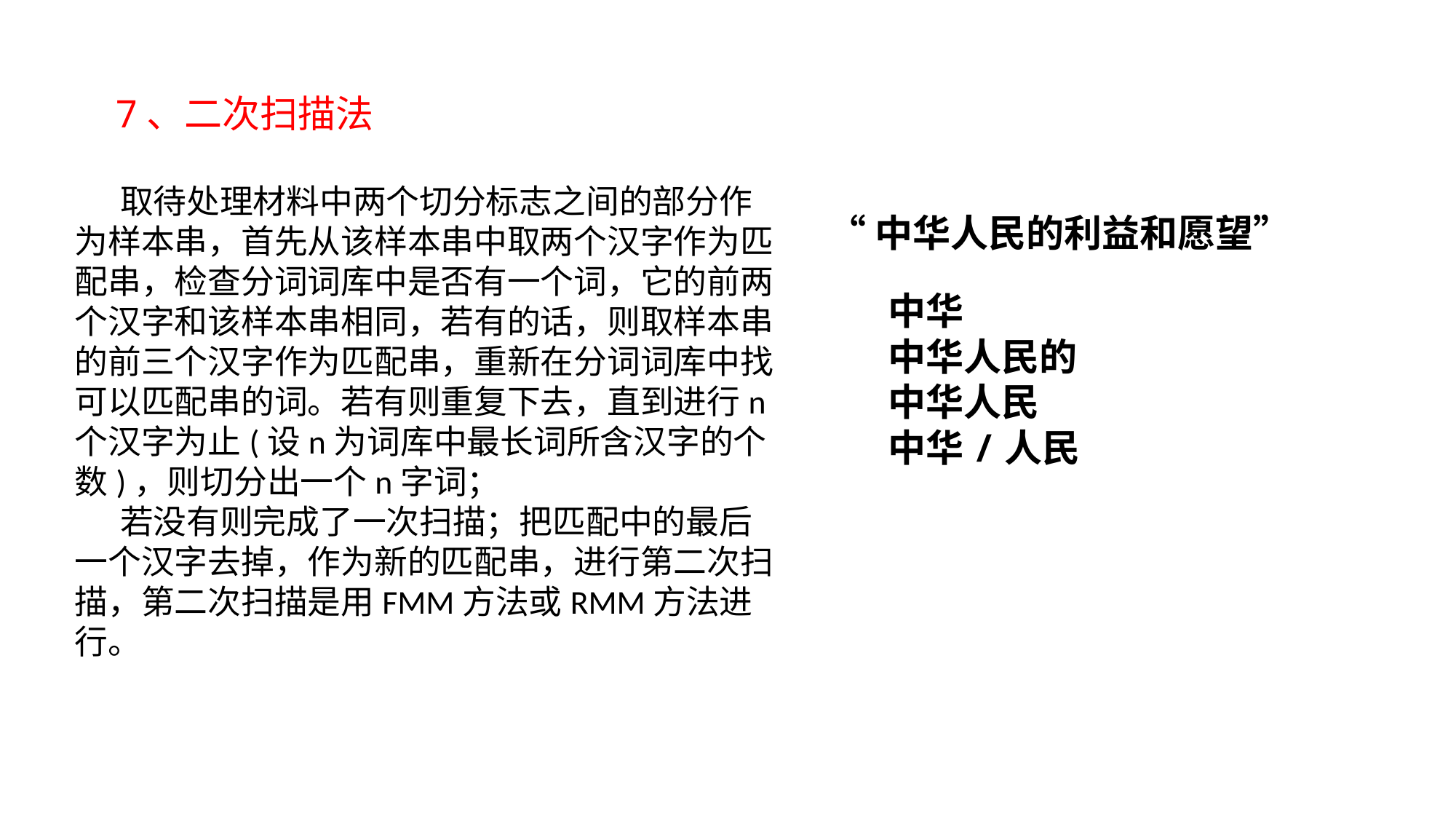

7、二次扫描法
     取待处理材料中两个切分标志之间的部分作为样本串，首先从该样本串中取两个汉字作为匹配串，检查分词词库中是否有一个词，它的前两个汉字和该样本串相同，若有的话，则取样本串的前三个汉字作为匹配串，重新在分词词库中找可以匹配串的词。若有则重复下去，直到进行n个汉字为止(设n为词库中最长词所含汉字的个数)，则切分出一个n字词；
     若没有则完成了一次扫描；把匹配中的最后一个汉字去掉，作为新的匹配串，进行第二次扫描，第二次扫描是用FMM方法或RMM方法进行。
“中华人民的利益和愿望”
中华
中华人民的
中华人民
中华/人民